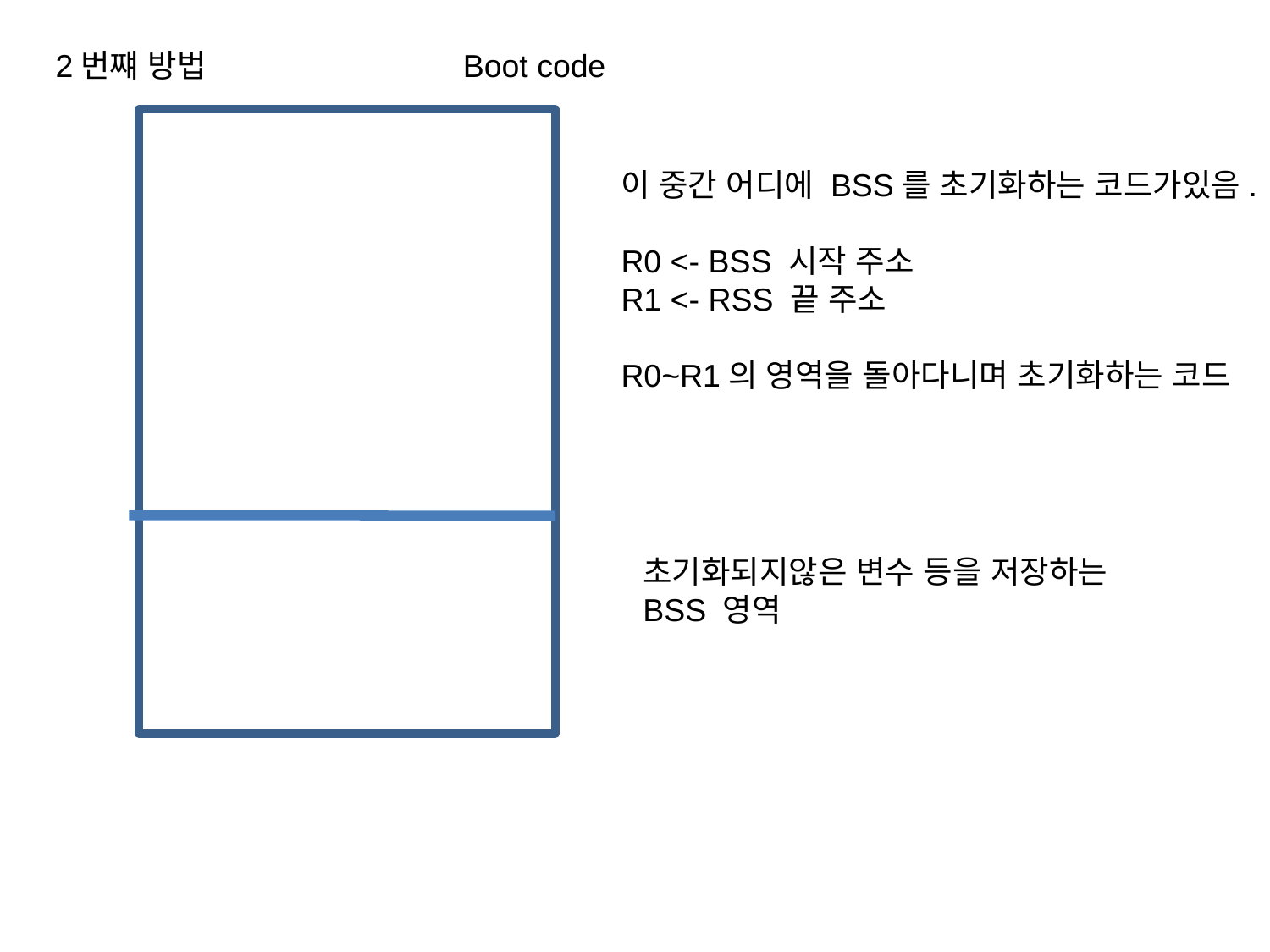

2번쨰 방법
Boot code

이 중간 어디에 BSS를 초기화하는 코드가있음.

R0 <- BSS 시작 주소
R1 <- RSS 끝 주소

R0~R1의 영역을 돌아다니며 초기화하는 코드
초기화되지않은 변수 등을 저장하는
BSS 영역